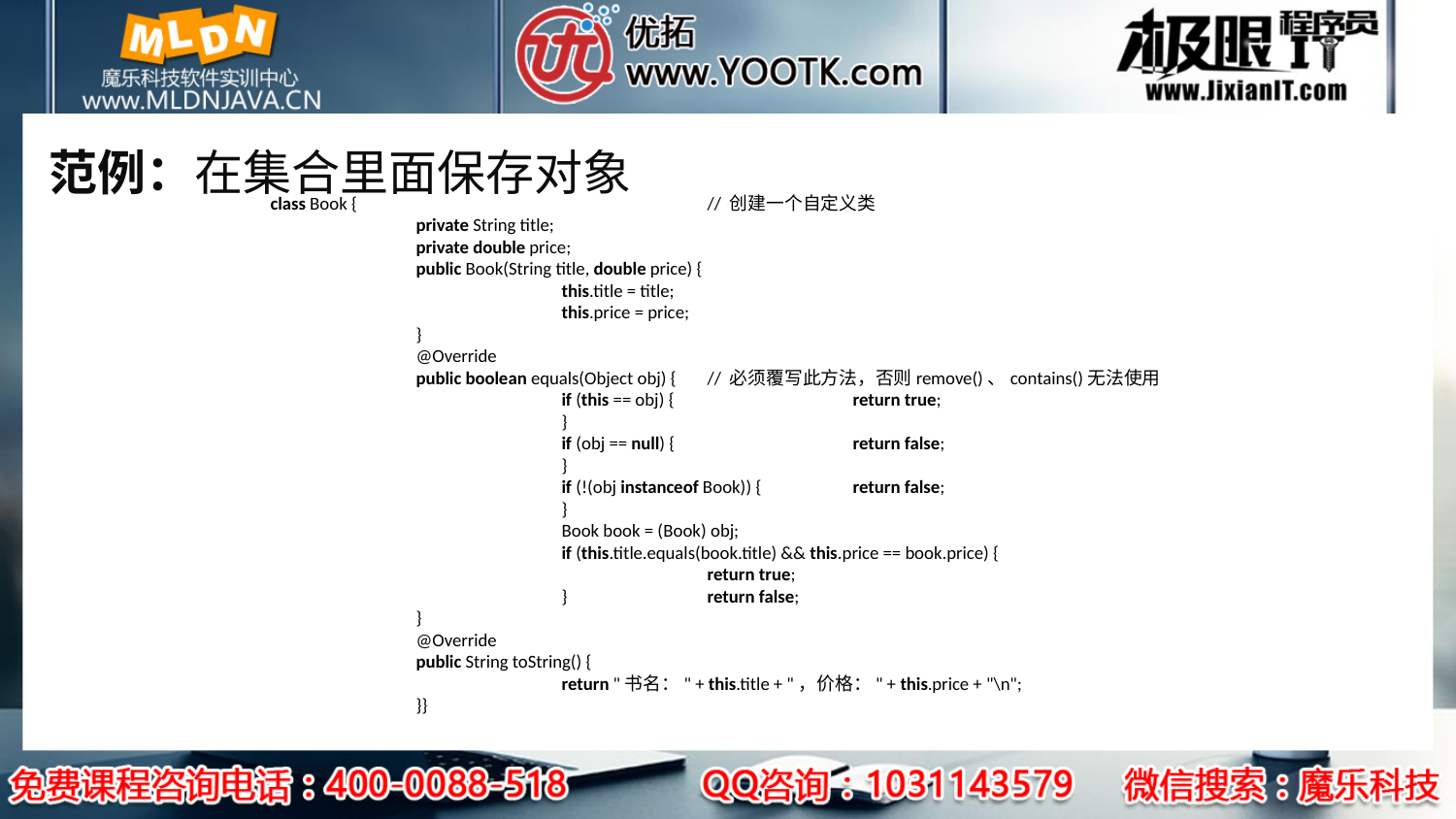

# 范例：在集合里面保存对象
class Book {			// 创建一个自定义类
	private String title;
	private double price;
	public Book(String title, double price) {
		this.title = title;
		this.price = price;
	}
	@Override
	public boolean equals(Object obj) {	// 必须覆写此方法，否则remove()、contains()无法使用
		if (this == obj) {		return true;
		}
		if (obj == null) {		return false;
		}
		if (!(obj instanceof Book)) {	return false;
		}
		Book book = (Book) obj;
		if (this.title.equals(book.title) && this.price == book.price) {
			return true;
		}	return false;
	}
	@Override
	public String toString() {
		return "书名：" + this.title + "，价格：" + this.price + "\n";
	}}